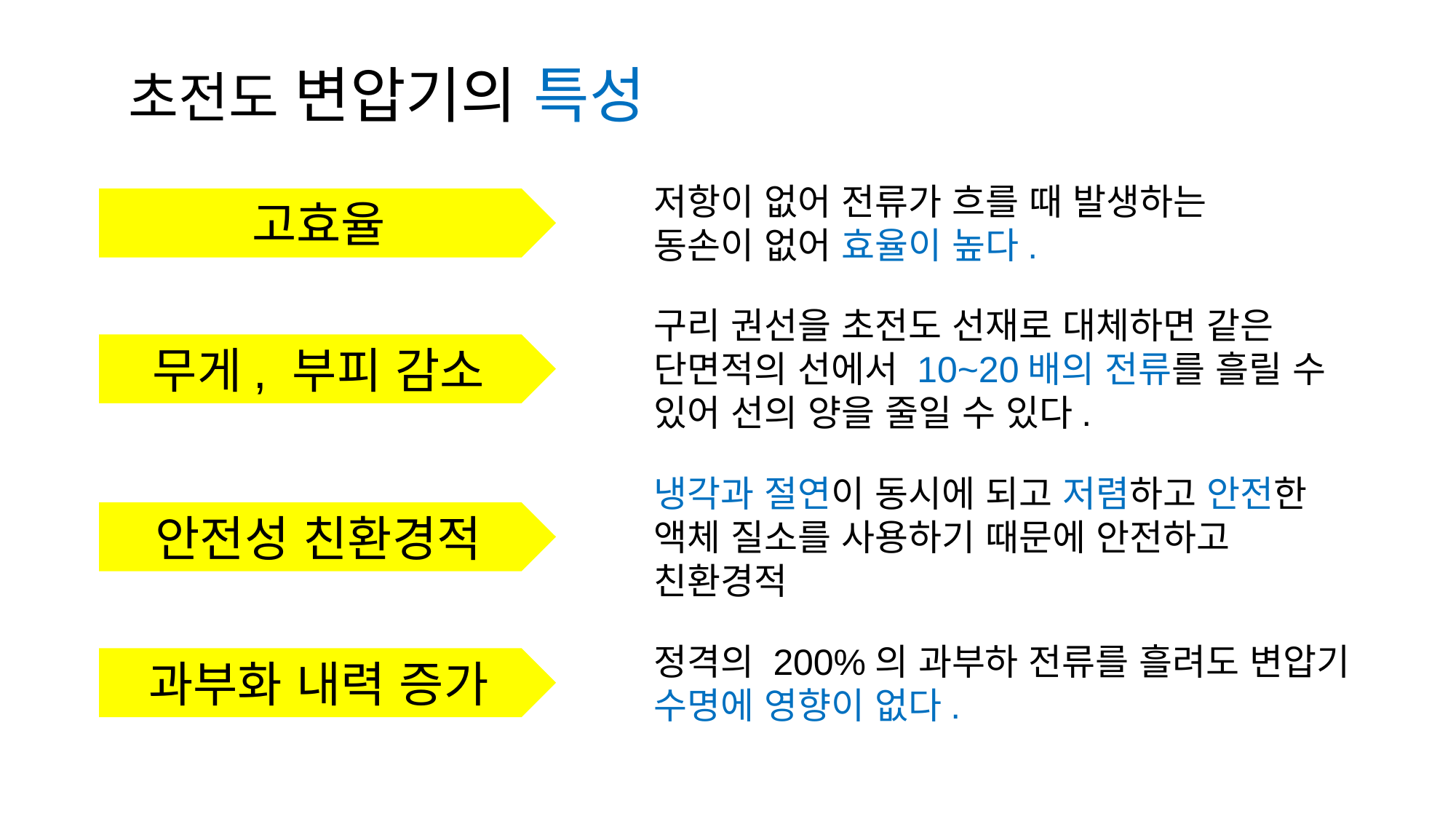

초전도 변압기의 특성
저항이 없어 전류가 흐를 때 발생하는 동손이 없어 효율이 높다.
고효율
구리 권선을 초전도 선재로 대체하면 같은 단면적의 선에서 10~20배의 전류를 흘릴 수 있어 선의 양을 줄일 수 있다.
무게, 부피 감소
냉각과 절연이 동시에 되고 저렴하고 안전한 액체 질소를 사용하기 때문에 안전하고 친환경적
안전성 친환경적
정격의 200%의 과부하 전류를 흘려도 변압기 수명에 영향이 없다.
과부화 내력 증가